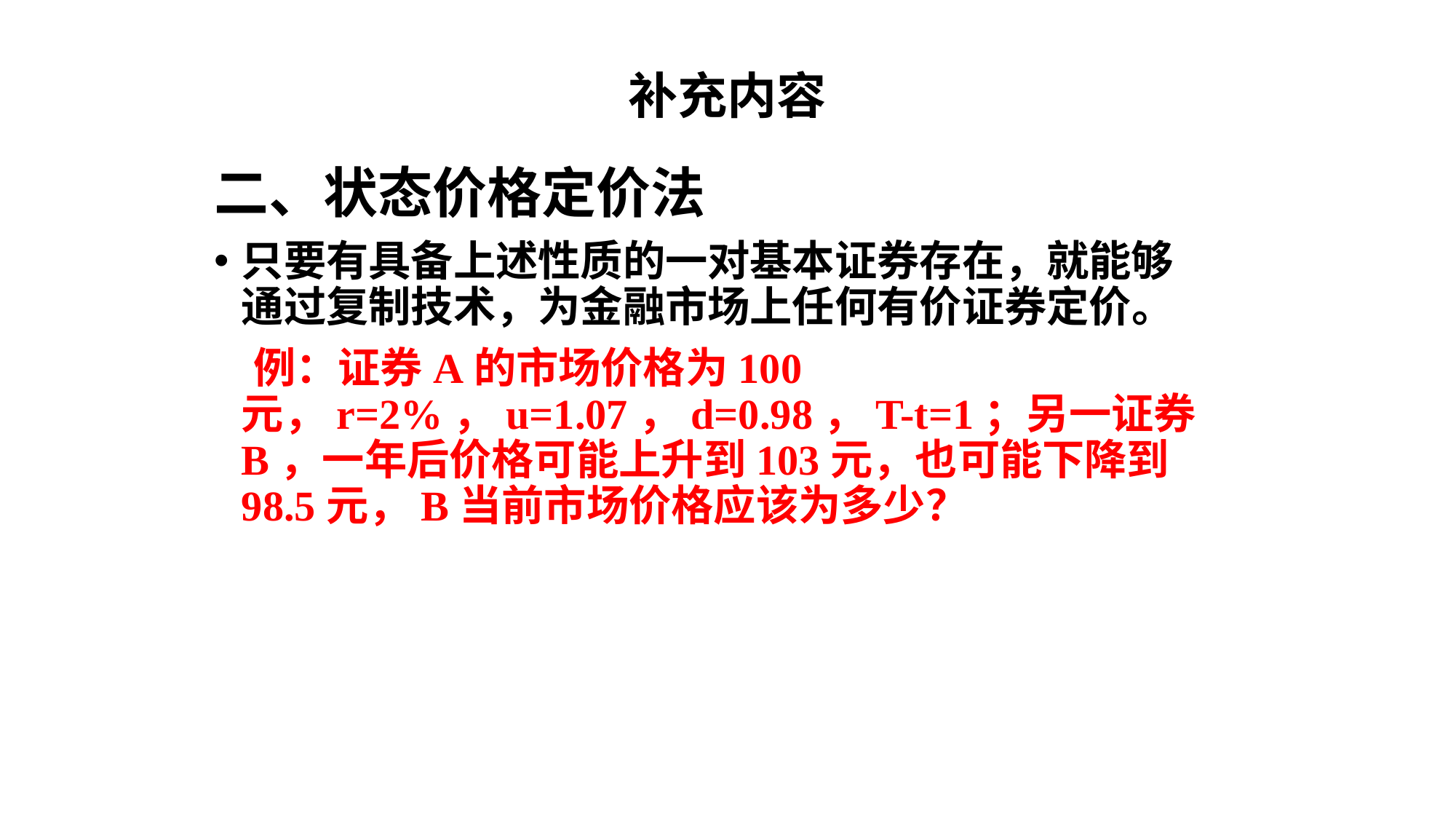

补充内容
二、状态价格定价法
只要有具备上述性质的一对基本证券存在，就能够通过复制技术，为金融市场上任何有价证券定价。
   例：证券A的市场价格为100元，r=2%，u=1.07，d=0.98，T-t=1；另一证券B，一年后价格可能上升到103元，也可能下降到98.5元，B当前市场价格应该为多少？